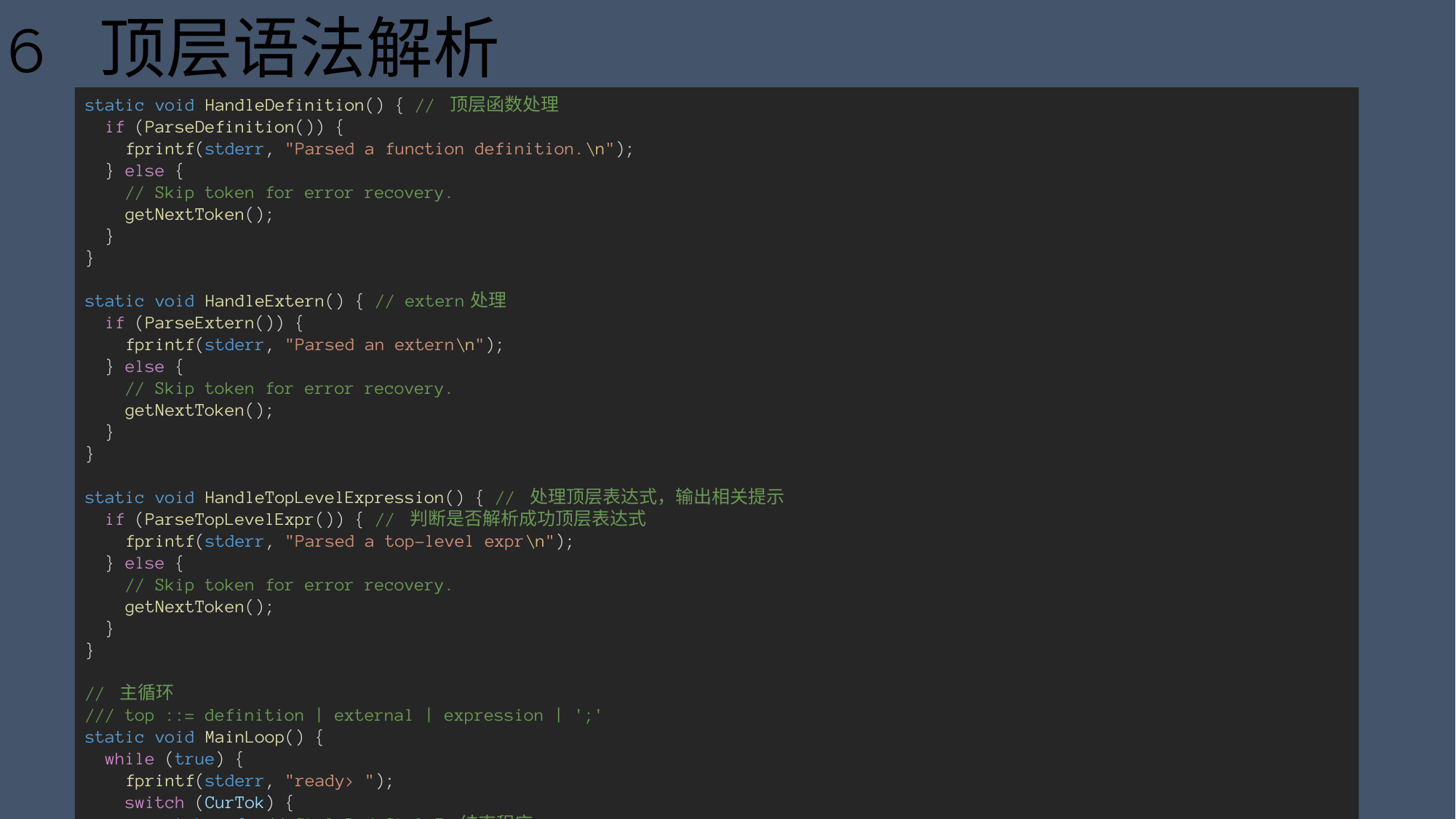

# 6 顶层语法解析
static void HandleDefinition() { // 顶层函数处理
  if (ParseDefinition()) {
    fprintf(stderr, "Parsed a function definition.\n");
  } else {
    // Skip token for error recovery.
    getNextToken();
  }
}
static void HandleExtern() { // extern处理
  if (ParseExtern()) {
    fprintf(stderr, "Parsed an extern\n");
  } else {
    // Skip token for error recovery.
    getNextToken();
  }
}
static void HandleTopLevelExpression() { // 处理顶层表达式，输出相关提示
  if (ParseTopLevelExpr()) { // 判断是否解析成功顶层表达式
    fprintf(stderr, "Parsed a top-level expr\n");
  } else {
    // Skip token for error recovery.
    getNextToken();
  }
}
// 主循环
/// top ::= definition | external | expression | ';'
static void MainLoop() {
  while (true) {
    fprintf(stderr, "ready> ");
    switch (CurTok) {
    case tok_eof: // Ctrl+D / Ctrl+Z 结束程序
      return;
    case ';': // 结束语句
      getNextToken();
      break;
    case tok_def:
      HandleDefinition(); // 处理函数定义
      break;
    case tok_extern: // 处理extern
      HandleExtern();
      break;
    default:
      HandleTopLevelExpression(); // 顶层表达式结点处理
      break;
    }
  }
}